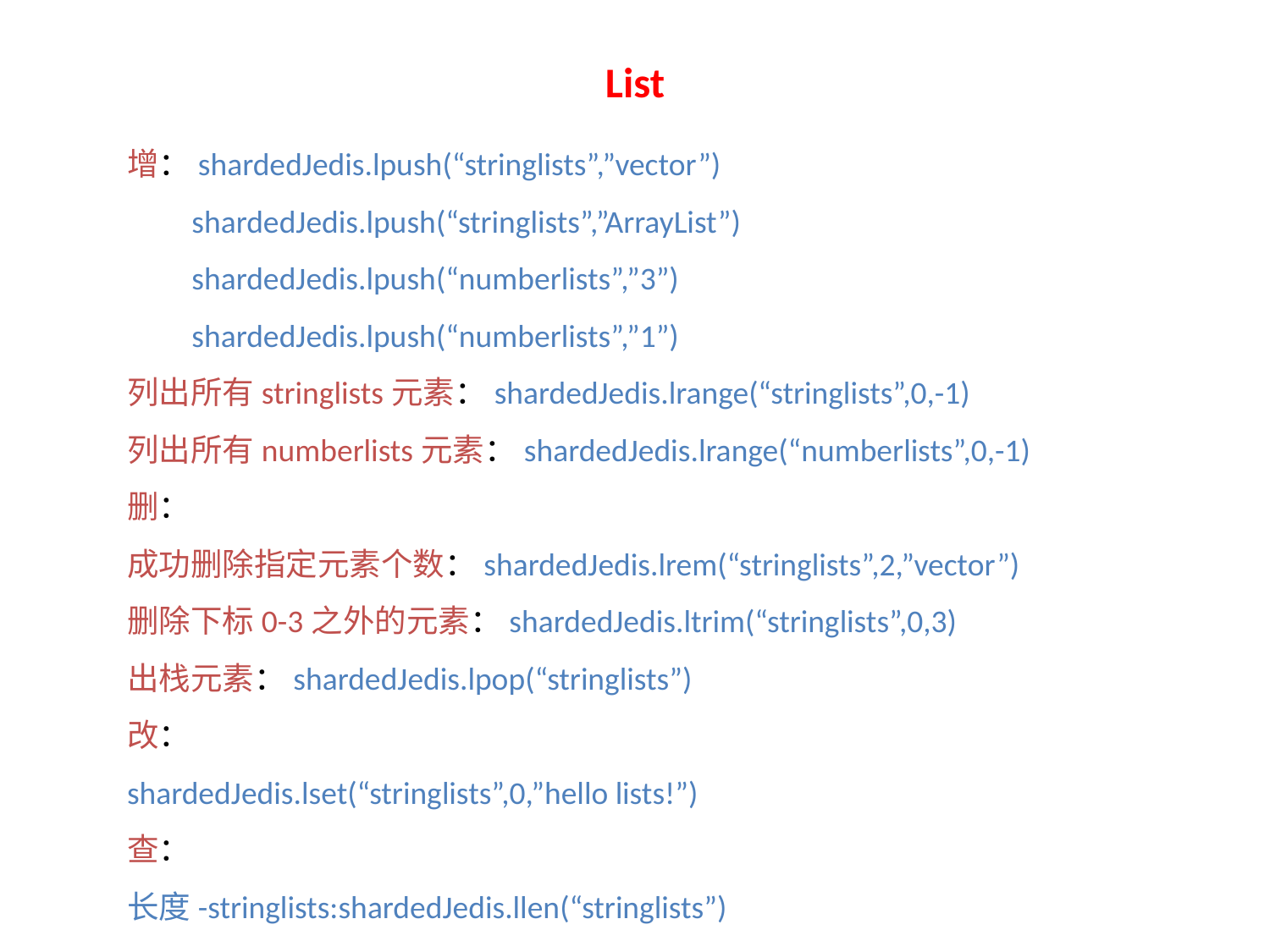

List
增：shardedJedis.lpush(“stringlists”,”vector”)
         shardedJedis.lpush(“stringlists”,”ArrayList”)
         shardedJedis.lpush(“numberlists”,”3”)
         shardedJedis.lpush(“numberlists”,”1”)
列出所有stringlists元素：shardedJedis.lrange(“stringlists”,0,-1)
列出所有numberlists元素：shardedJedis.lrange(“numberlists”,0,-1)
删：
成功删除指定元素个数：shardedJedis.lrem(“stringlists”,2,”vector”)
删除下标0-3之外的元素：shardedJedis.ltrim(“stringlists”,0,3)
出栈元素：shardedJedis.lpop(“stringlists”)
改：
shardedJedis.lset(“stringlists”,0,”hello lists!”)
查：
长度-stringlists:shardedJedis.llen(“stringlists”)